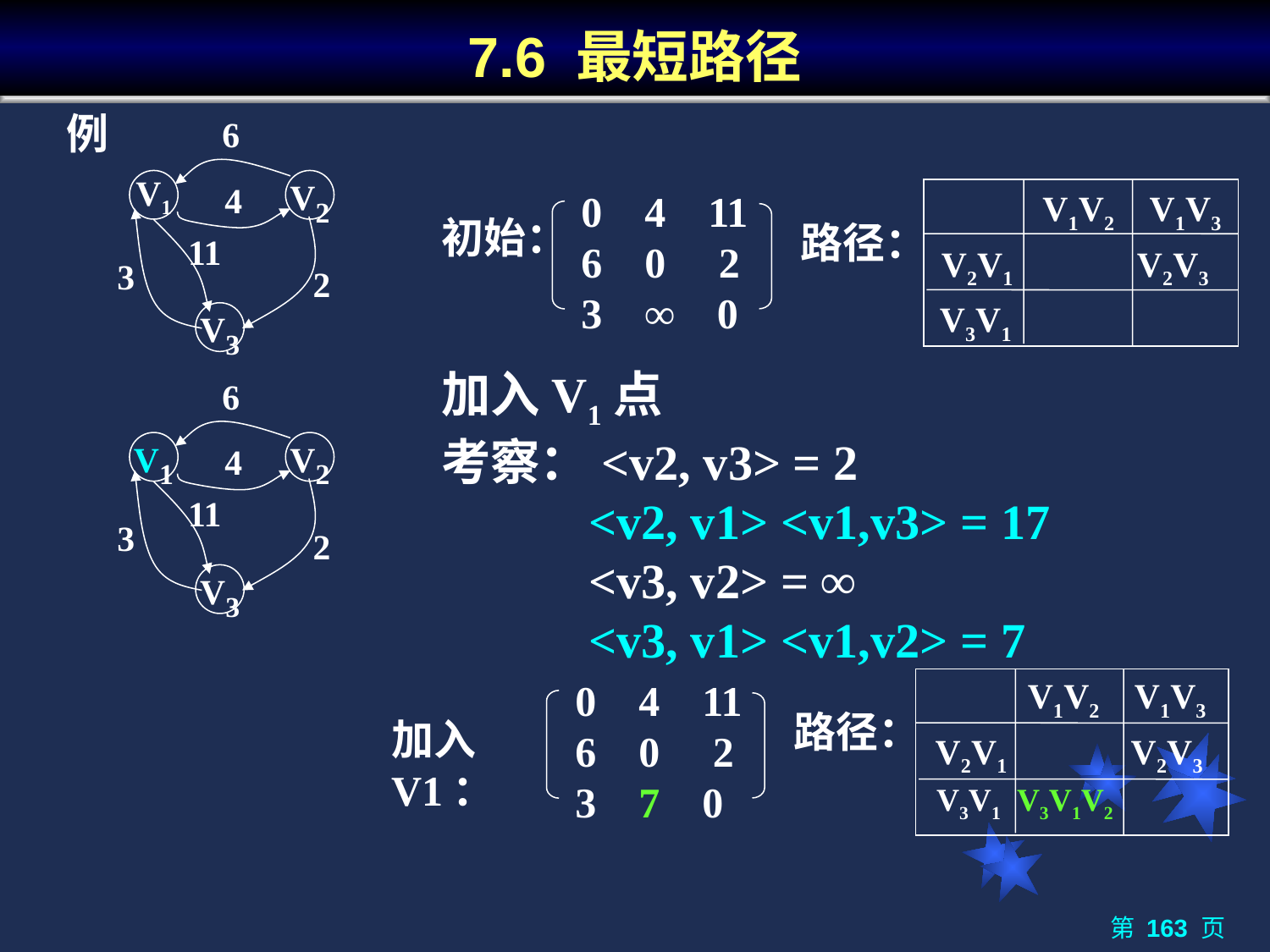

# 7.6 最短路径
例
6

V1
V2
4

11
3
2
V3
0    4    11
6    0     2
3    ∞    0

初始：

V1V2    V1V3
V2V1              V2V3
V3V1
路径：
加入V1点
考察：<v2, v3> = 2
            <v2, v1> <v1,v3> = 17
            <v3, v2> = ∞
            <v3, v1> <v1,v2> = 7

6

V1
V2
4

11
3
2
V3
V1V2    V1V3

V2V1              V2V3
V3V1  V3V1V2

路径：
0    4    11
6    0     2
3    7    0

加入V1：
第 163 页